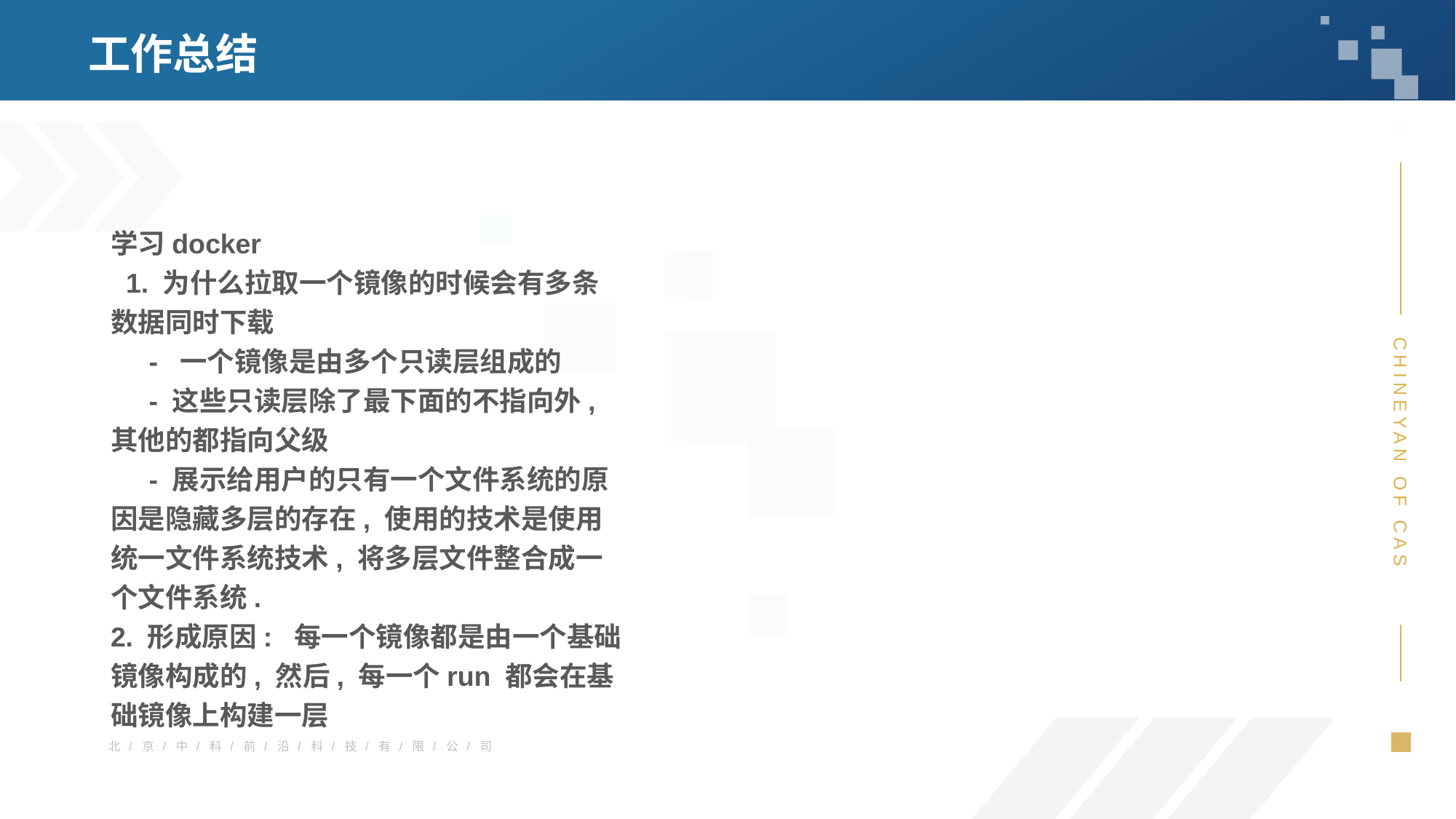

工作总结

学习docker
  1. 为什么拉取一个镜像的时候会有多条数据同时下载
     -  一个镜像是由多个只读层组成的
     - 这些只读层除了最下面的不指向外, 其他的都指向父级
     - 展示给用户的只有一个文件系统的原因是隐藏多层的存在, 使用的技术是使用统一文件系统技术, 将多层文件整合成一个文件系统.
2. 形成原因:  每一个镜像都是由一个基础镜像构成的, 然后, 每一个run 都会在基础镜像上构建一层